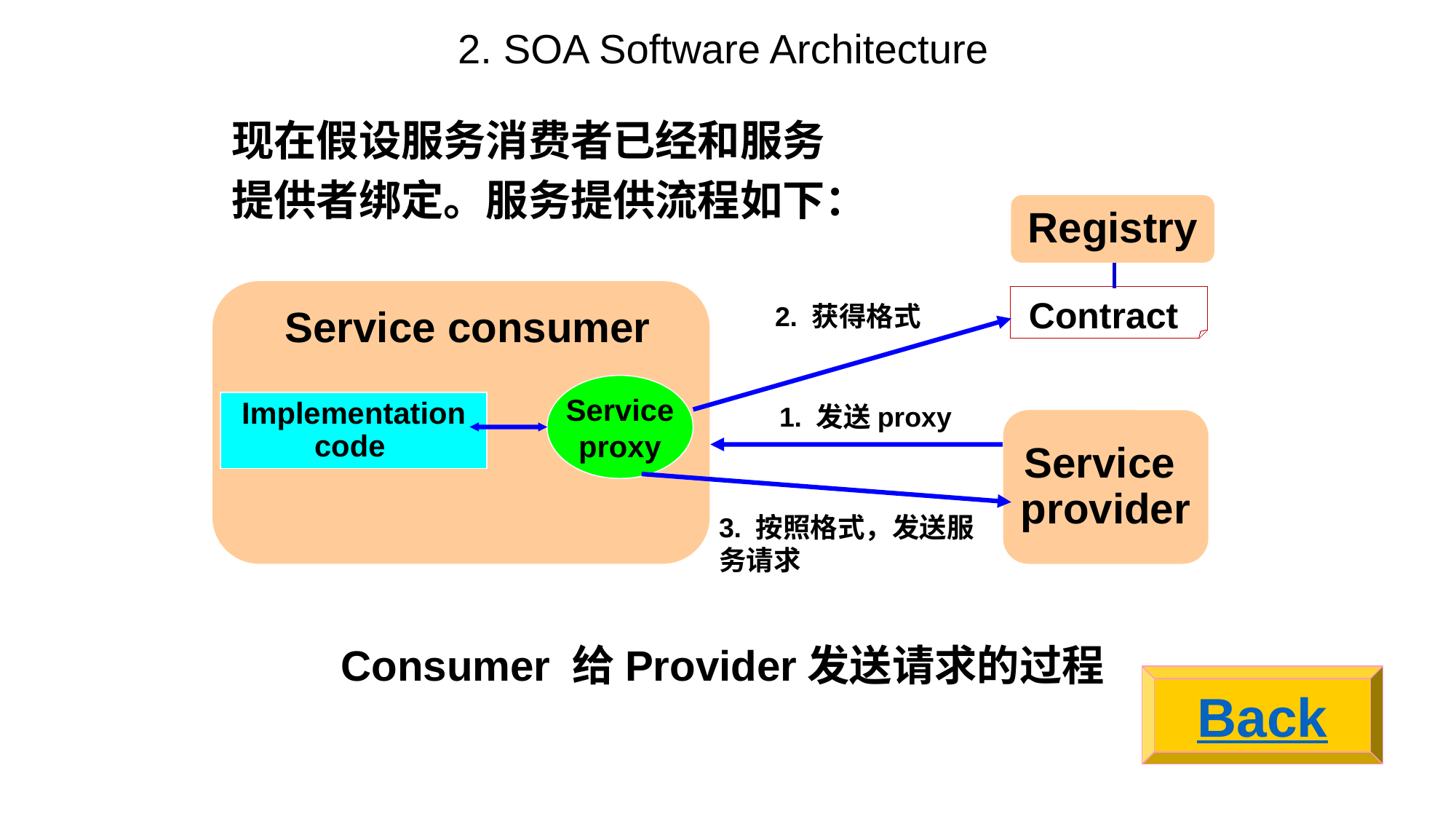

# 2. SOA Software Architecture
现在假设服务消费者已经和服务
提供者绑定。服务提供流程如下：
Registry

Contract
2. 获得格式

Service consumer
Service
proxy
Implementation code
1. 发送proxy

Service
provider

3. 按照格式，发送服务请求
Consumer 给Provider发送请求的过程
Back